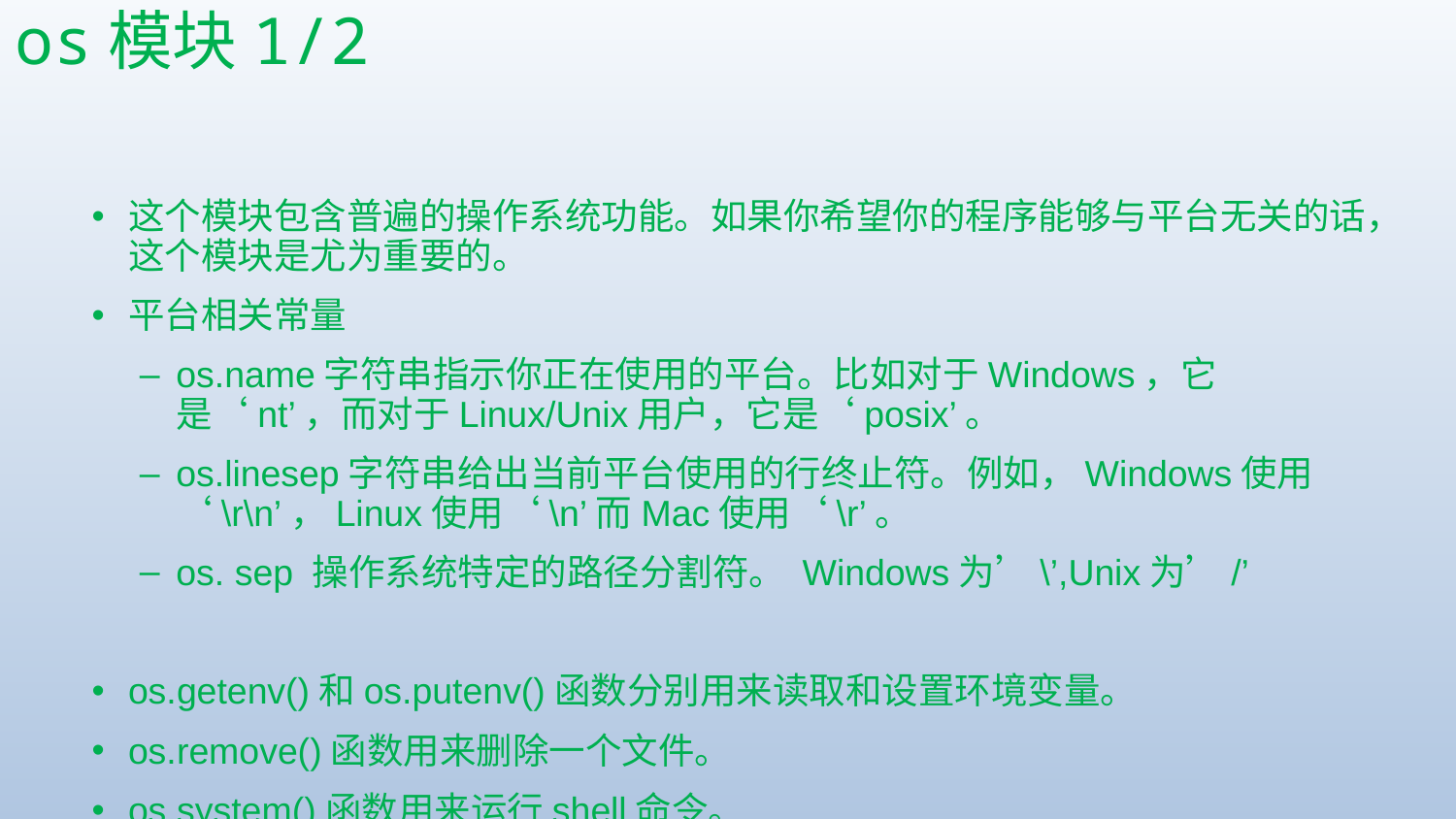

# os模块1/2
这个模块包含普遍的操作系统功能。如果你希望你的程序能够与平台无关的话，这个模块是尤为重要的。
平台相关常量
os.name字符串指示你正在使用的平台。比如对于Windows，它是‘nt’，而对于Linux/Unix用户，它是‘posix’。
os.linesep字符串给出当前平台使用的行终止符。例如，Windows使用‘\r\n’，Linux使用‘\n’而Mac使用‘\r’。
os. sep 操作系统特定的路径分割符。 Windows为’\’,Unix为’/’

os.getenv()和os.putenv()函数分别用来读取和设置环境变量。
os.remove()函数用来删除一个文件。
os.system()函数用来运行shell命令。
83